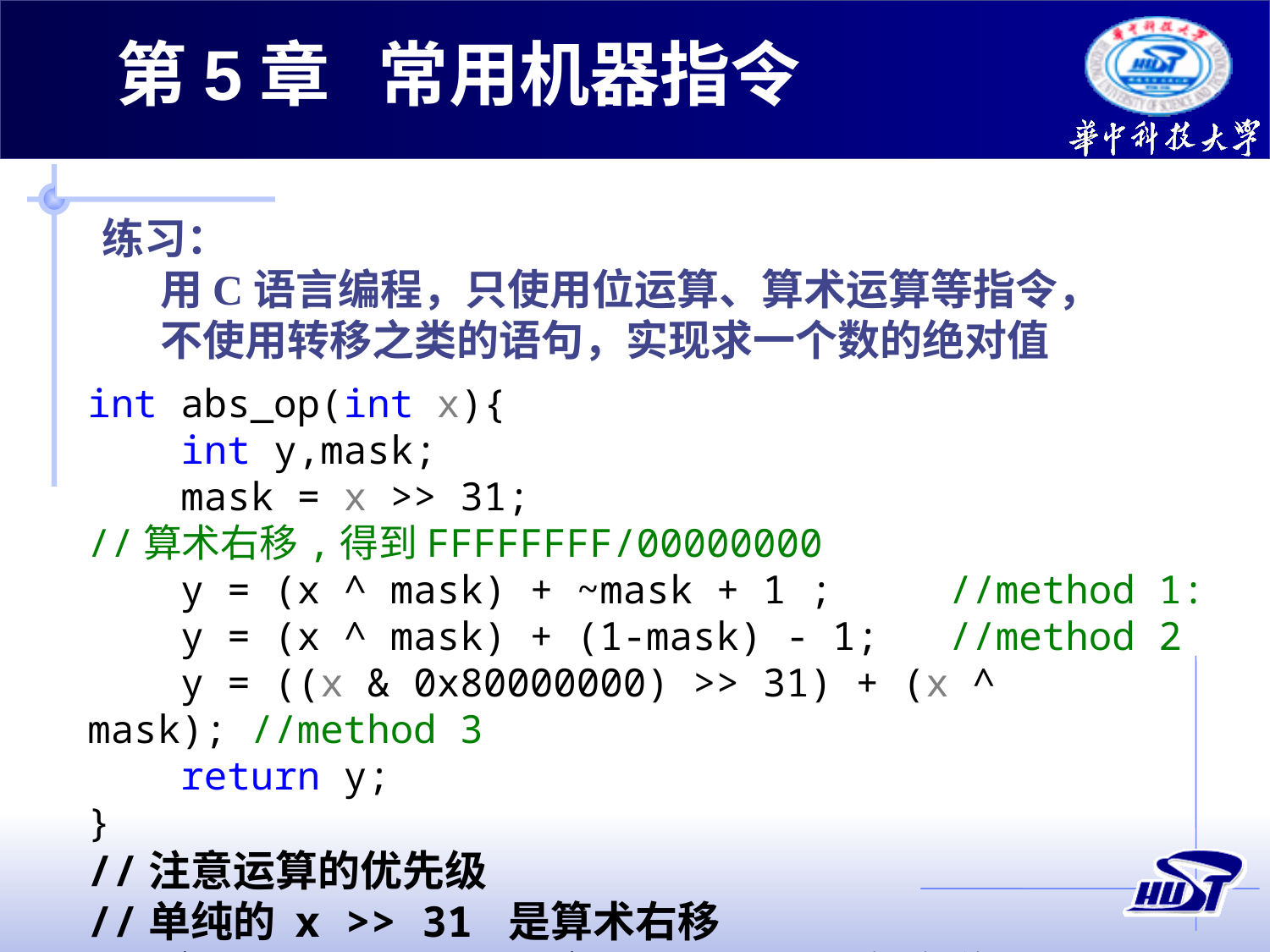

第5章   常用机器指令

练习：
     用C语言编程，只使用位运算、算术运算等指令，
     不使用转移之类的语句，实现求一个数的绝对值
int abs_op(int x){
    int y,mask;
    mask = x >> 31;  //算术右移,得到FFFFFFFF/00000000
    y = (x ^ mask) + ~mask + 1 ;     //method 1:
    y = (x ^ mask) + (1-mask) - 1;   //method 2
    y = ((x & 0x80000000) >> 31) + (x ^ mask); //method 3
    return y;
}
//注意运算的优先级
//单纯的 x >> 31 是算术右移
//（x & 0x80000000）>> 31 是逻辑右移